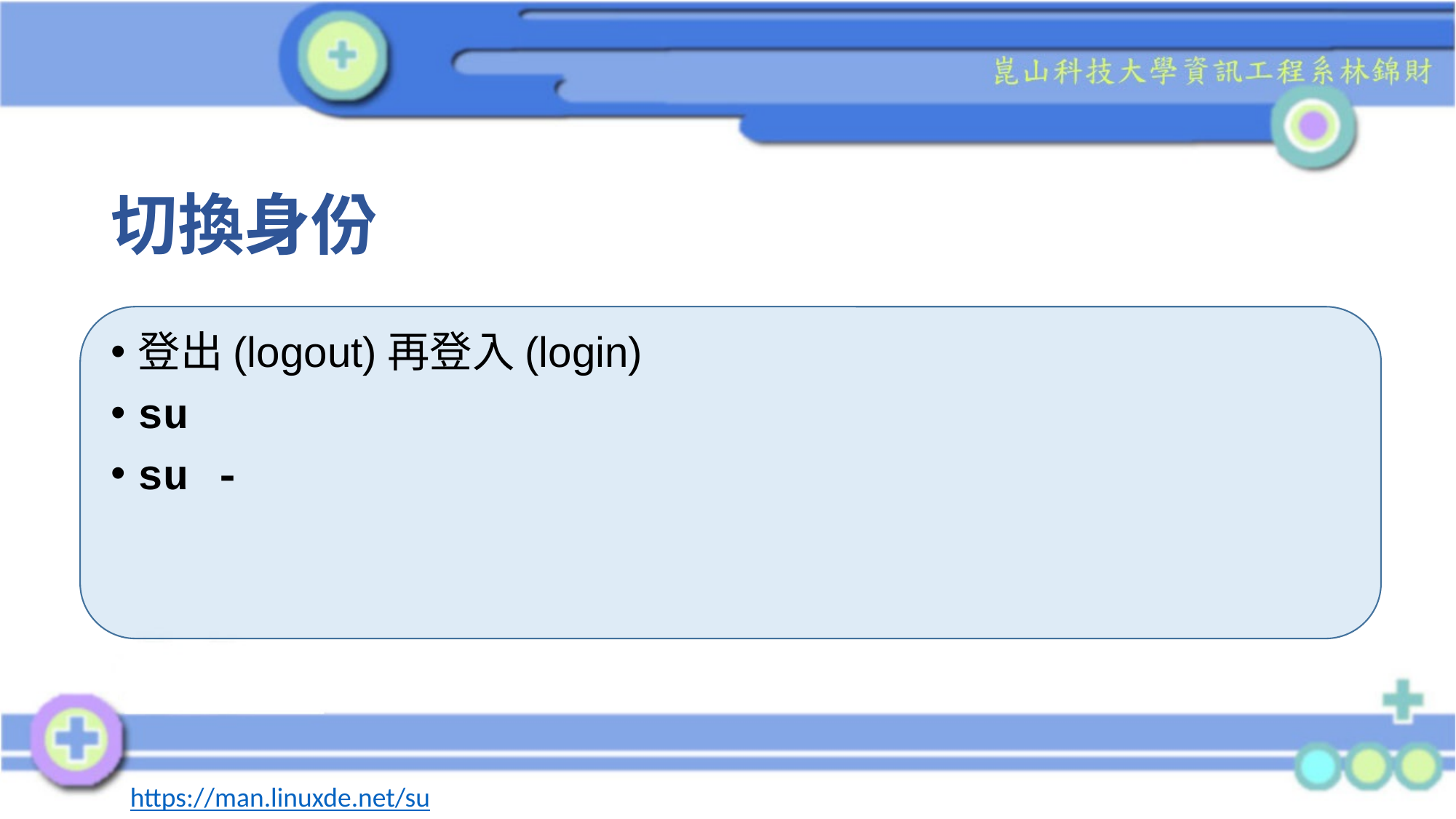

# 切換身份

登出(logout)再登入(login)
su
su -
https://man.linuxde.net/su